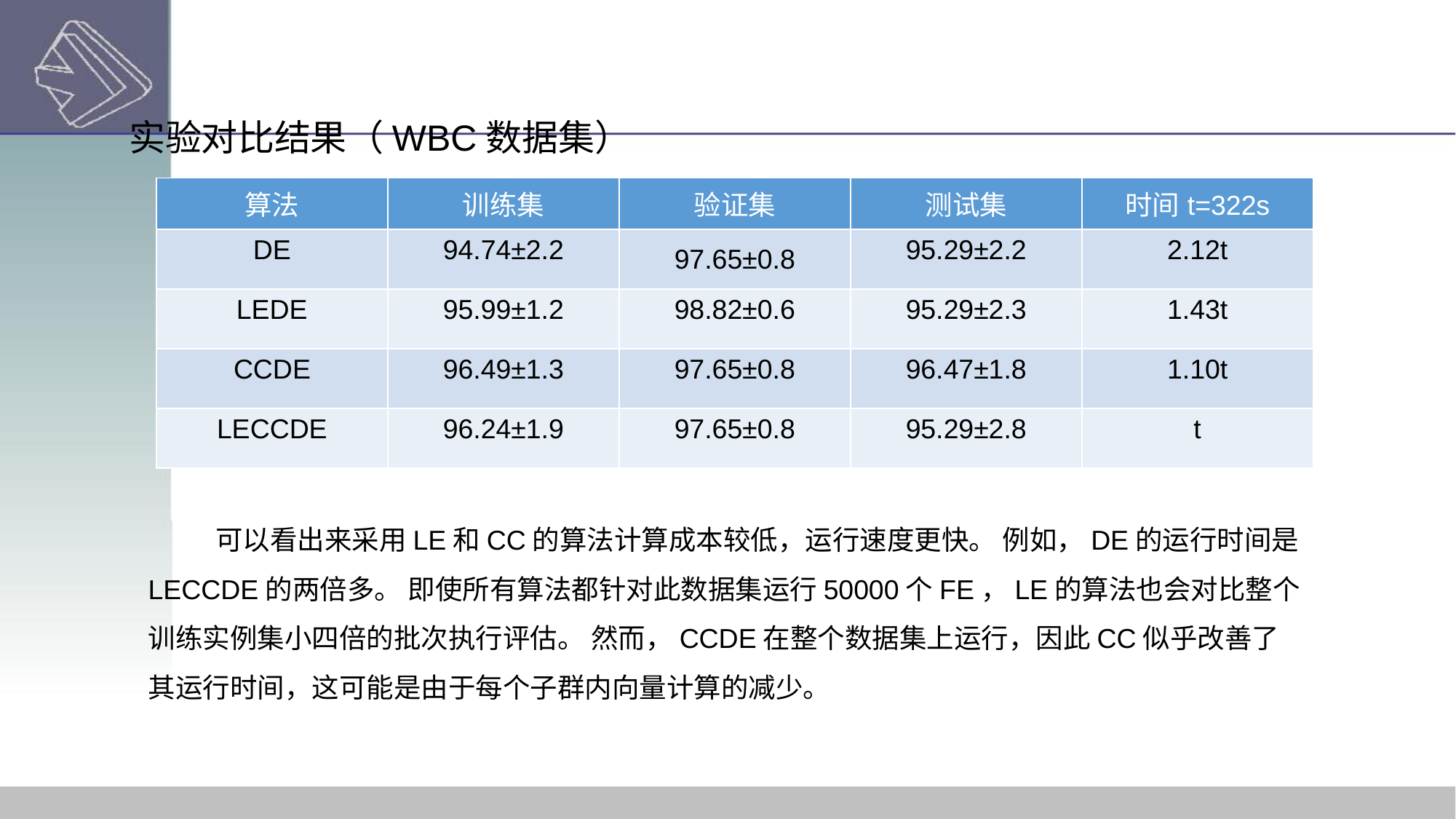

实验对比结果（WBC数据集）
| 算法 | 训练集 | 验证集 | 测试集 | 时间t=322s |
| --- | --- | --- | --- | --- |
| DE | 94.74±2.2 | 97.65±0.8 | 95.29±2.2 | 2.12t |
| LEDE | 95.99±1.2 | 98.82±0.6 | 95.29±2.3 | 1.43t |
| CCDE | 96.49±1.3 | 97.65±0.8 | 96.47±1.8 | 1.10t |
| LECCDE | 96.24±1.9 | 97.65±0.8 | 95.29±2.8 | t |
 可以看出来采用LE和CC的算法计算成本较低，运行速度更快。 例如，DE的运行时间是LECCDE的两倍多。 即使所有算法都针对此数据集运行50000个FE，LE的算法也会对比整个训练实例集小四倍的批次执行评估。 然而，CCDE在整个数据集上运行，因此CC似乎改善了其运行时间，这可能是由于每个子群内向量计算的减少。